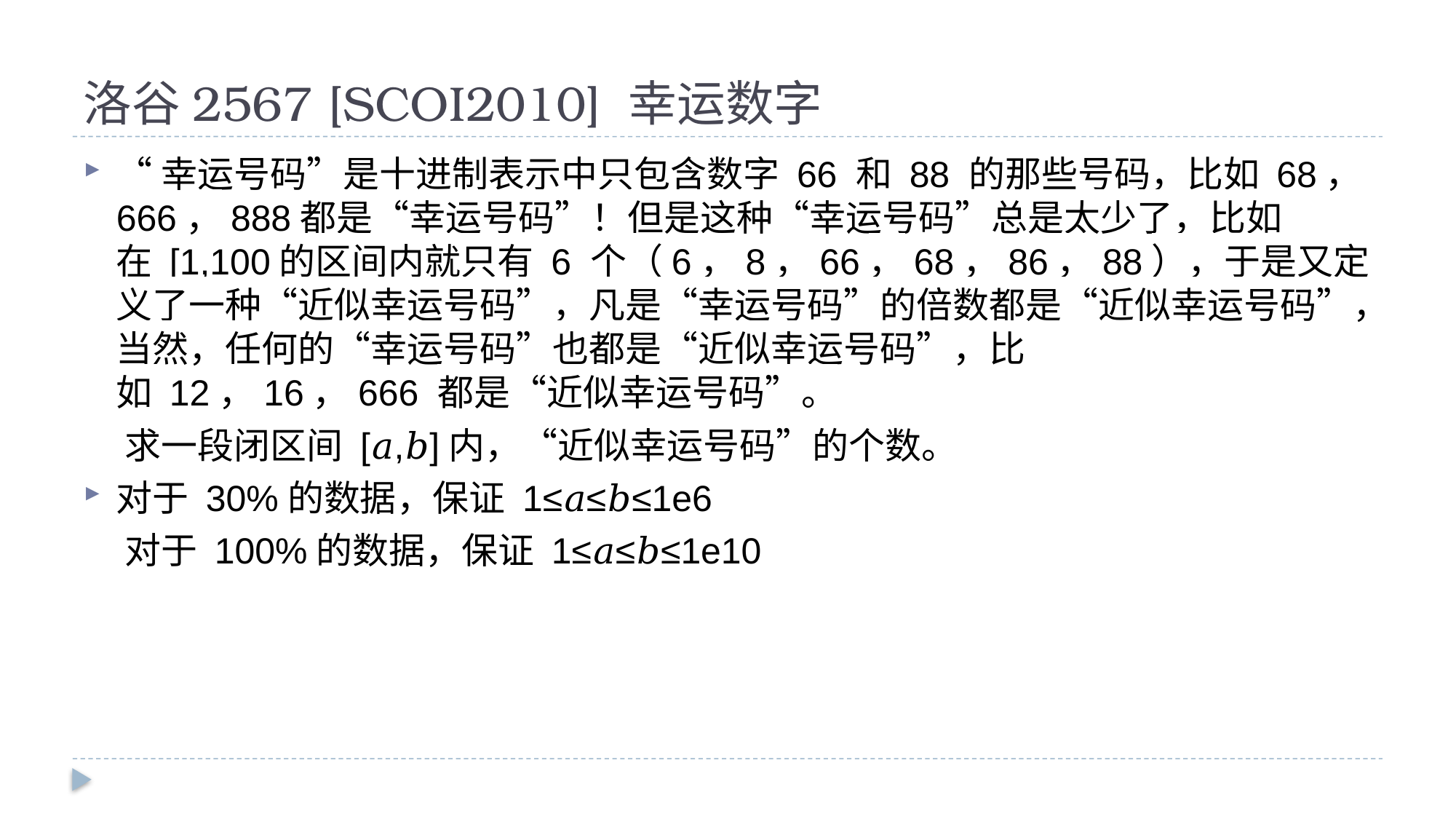

# 洛谷2567 [SCOI2010] 幸运数字
“幸运号码”是十进制表示中只包含数字 66 和 88 的那些号码，比如 68，666，888都是“幸运号码”！但是这种“幸运号码”总是太少了，比如在 [1,100的区间内就只有 6 个（6，8，66，68，86，88），于是又定义了一种“近似幸运号码”，凡是“幸运号码”的倍数都是“近似幸运号码”，当然，任何的“幸运号码”也都是“近似幸运号码”，比如 12，16，666 都是“近似幸运号码”。
    求一段闭区间 [𝑎,𝑏]内，“近似幸运号码”的个数。
对于 30%的数据，保证 1≤𝑎≤𝑏≤1e6
    对于 100%的数据，保证 1≤𝑎≤𝑏≤1e10